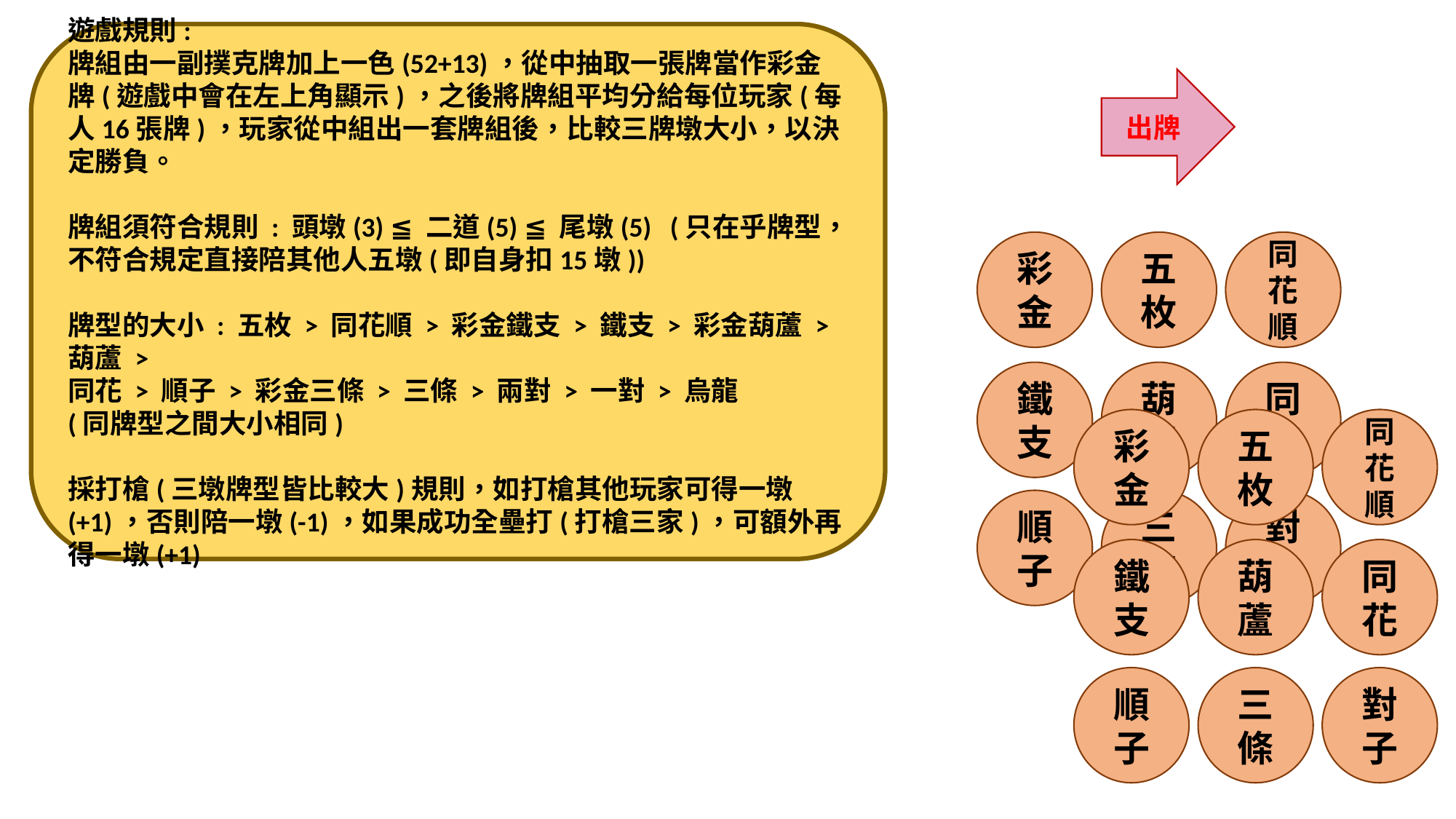

遊戲規則:
牌組由一副撲克牌加上一色(52+13)，從中抽取一張牌當作彩金牌(遊戲中會在左上角顯示)，之後將牌組平均分給每位玩家(每人16張牌)，玩家從中組出一套牌組後，比較三牌墩大小，以決定勝負。

牌組須符合規則 : 頭墩(3) ≦ 二道(5) ≦ 尾墩(5)   (只在乎牌型，不符合規定直接陪其他人五墩(即自身扣15墩))

牌型的大小 : 五枚 > 同花順 > 彩金鐵支 > 鐵支 > 彩金葫蘆 > 葫蘆 >
同花 > 順子 > 彩金三條 > 三條 > 兩對 > 一對 > 烏龍
(同牌型之間大小相同)

採打槍(三墩牌型皆比較大)規則，如打槍其他玩家可得一墩(+1)，否則陪一墩(-1)，如果成功全壘打(打槍三家)，可額外再得一墩(+1)
出牌
彩金
五枚
同花順
鐵支
葫蘆
同花
彩金
五枚
同花順
鐵支
葫蘆
同花
順子
三條
對子
順子
三條
對子